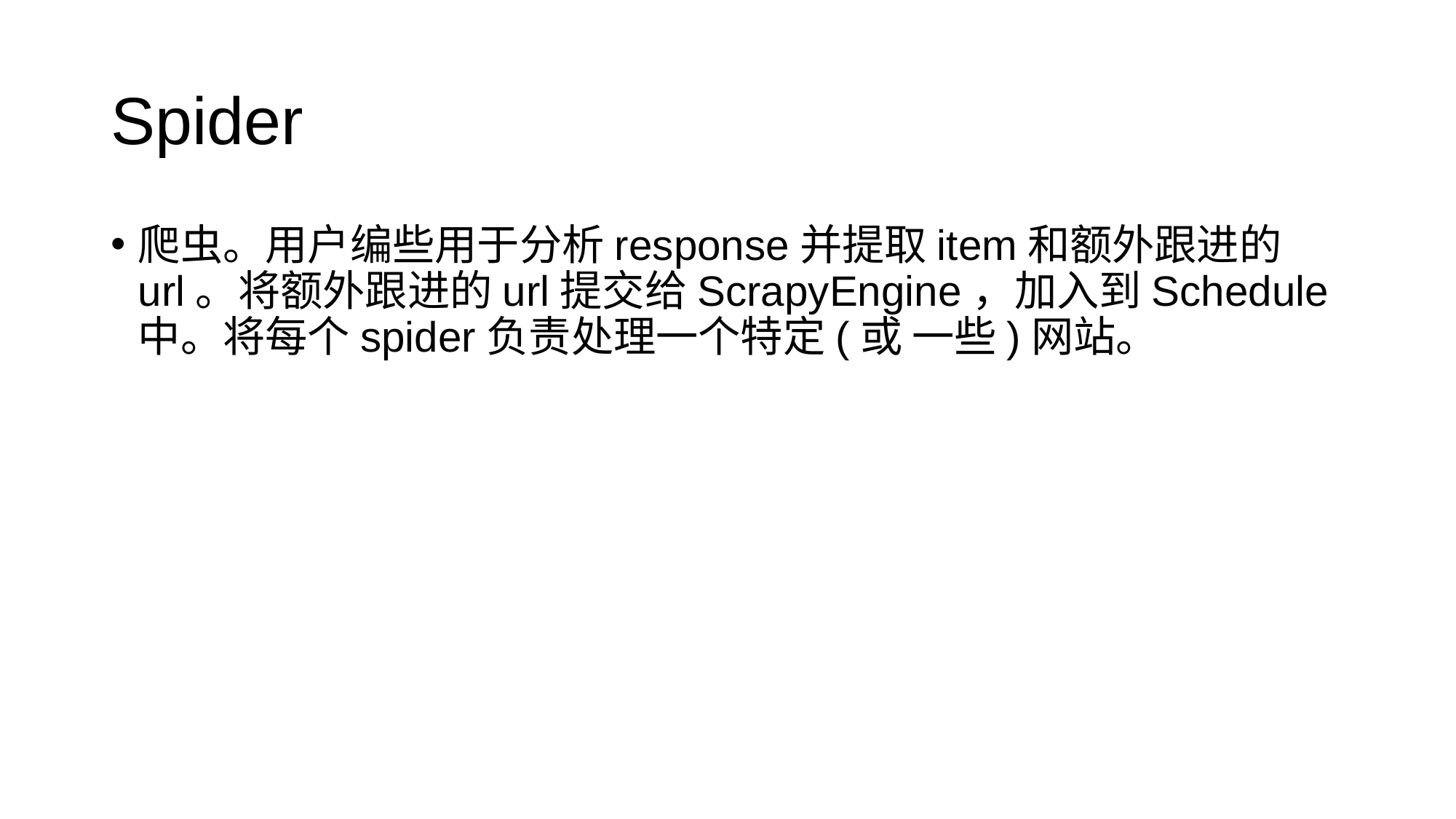

# Spider
爬虫。用户编些用于分析response并提取item和额外跟进的url。将额外跟进的url提交给ScrapyEngine，加入到Schedule中。将每个spider负责处理一个特定(或 一些)网站。